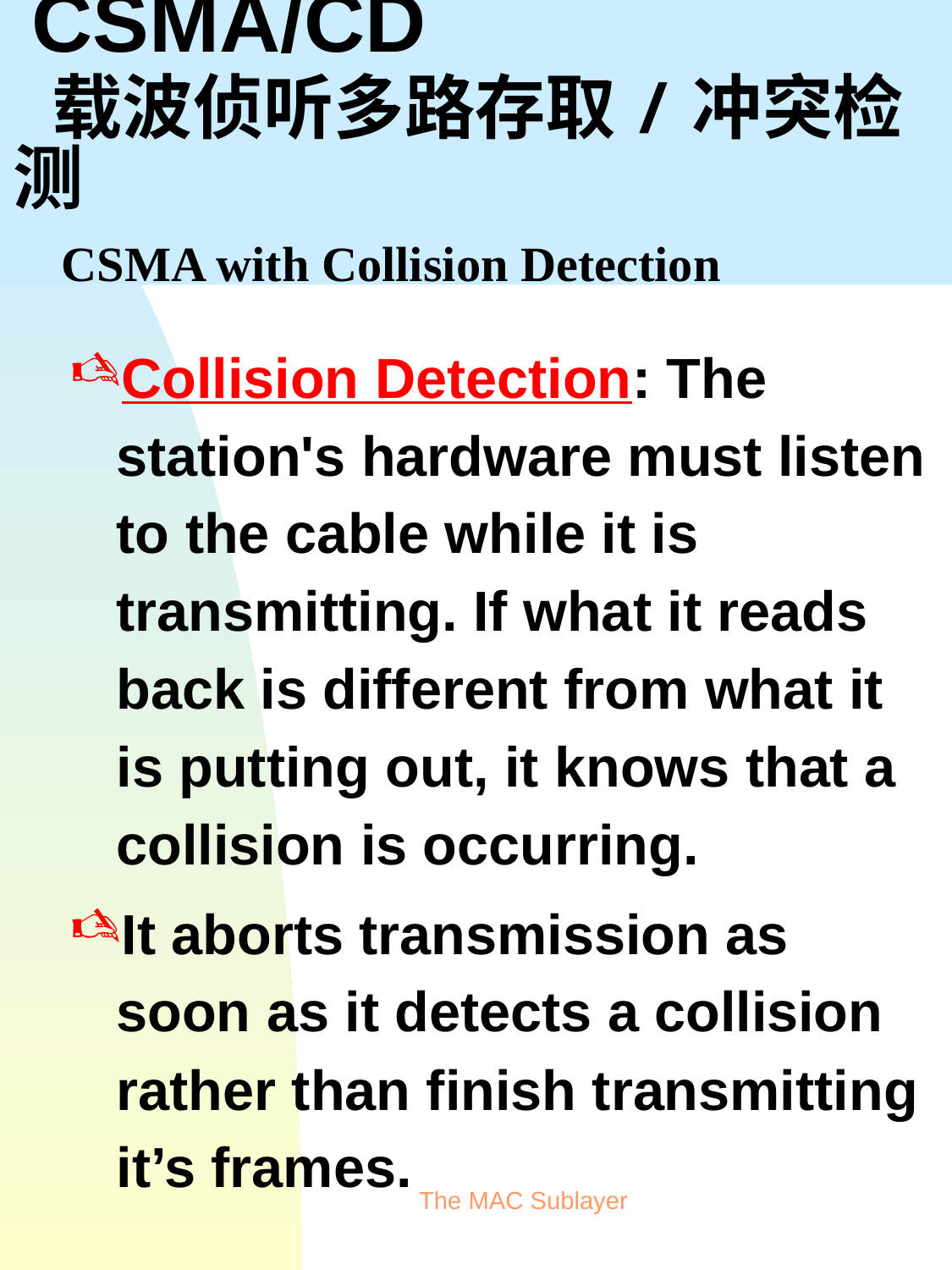

CSMA/CD
 载波侦听多路存取/冲突检测
  CSMA with Collision Detection
Collision Detection: The station's hardware must listen to the cable while it is transmitting. If what it reads back is different from what it is putting out, it knows that a collision is occurring.
It aborts transmission as soon as it detects a collision rather than finish transmitting it’s frames.

The MAC Sublayer
26